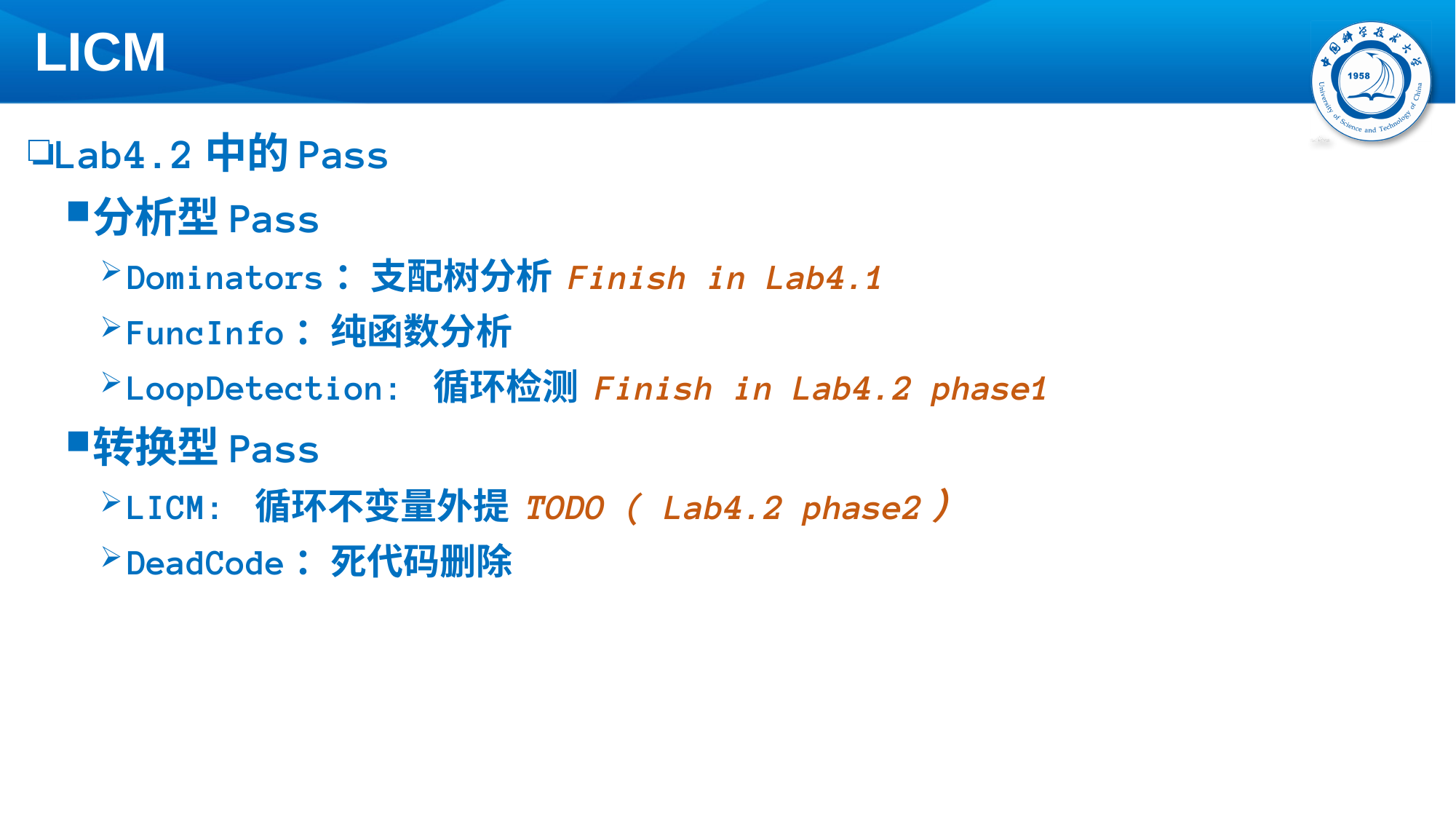

# LICM
Lab4.2中的Pass
分析型Pass
Dominators：支配树分析 Finish in Lab4.1
FuncInfo：纯函数分析
LoopDetection: 循环检测 Finish in Lab4.2 phase1
转换型Pass
LICM: 循环不变量外提 TODO ( Lab4.2 phase2）
DeadCode：死代码删除